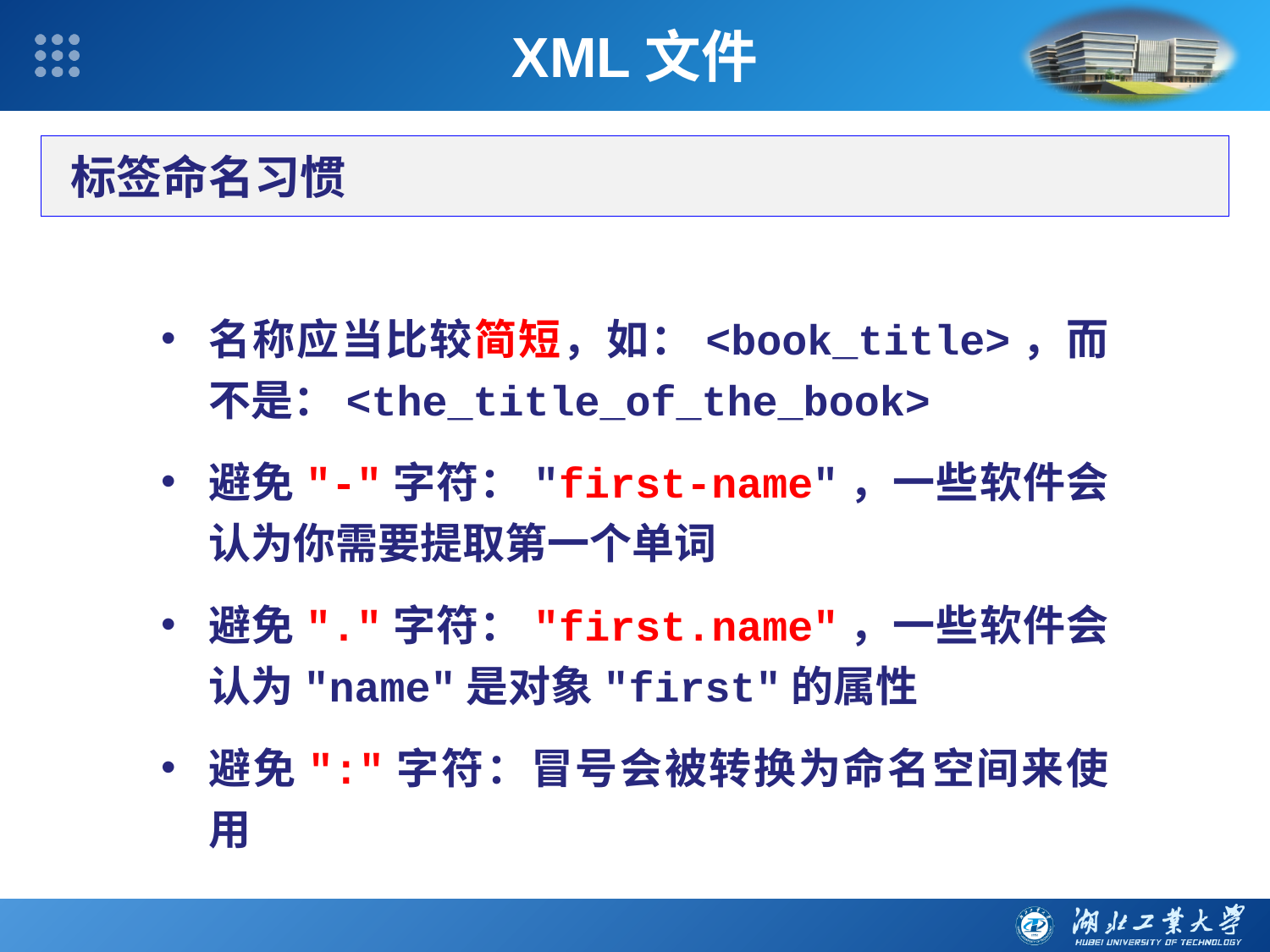

XML文件
标签命名习惯
名称应当比较简短，如：<book_title>，而不是：<the_title_of_the_book>
避免"-"字符："first-name"，一些软件会认为你需要提取第一个单词
避免"."字符："first.name"，一些软件会认为"name"是对象"first"的属性
避免":"字符：冒号会被转换为命名空间来使用